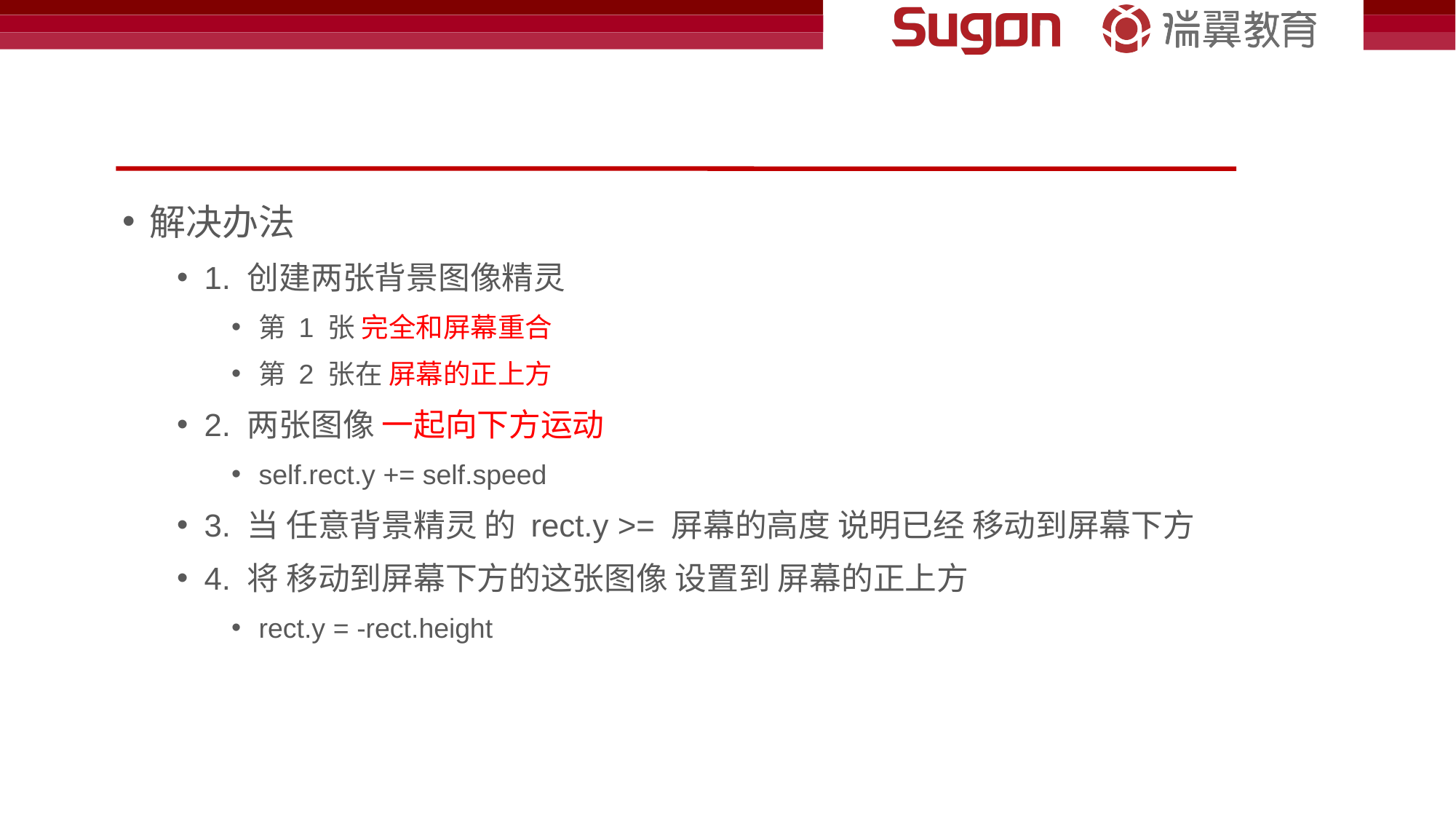

#
解决办法
1. 创建两张背景图像精灵
第 1 张 完全和屏幕重合
第 2 张在 屏幕的正上方
2. 两张图像 一起向下方运动
self.rect.y += self.speed
3. 当 任意背景精灵 的 rect.y >= 屏幕的高度 说明已经 移动到屏幕下方
4. 将 移动到屏幕下方的这张图像 设置到 屏幕的正上方
rect.y = -rect.height